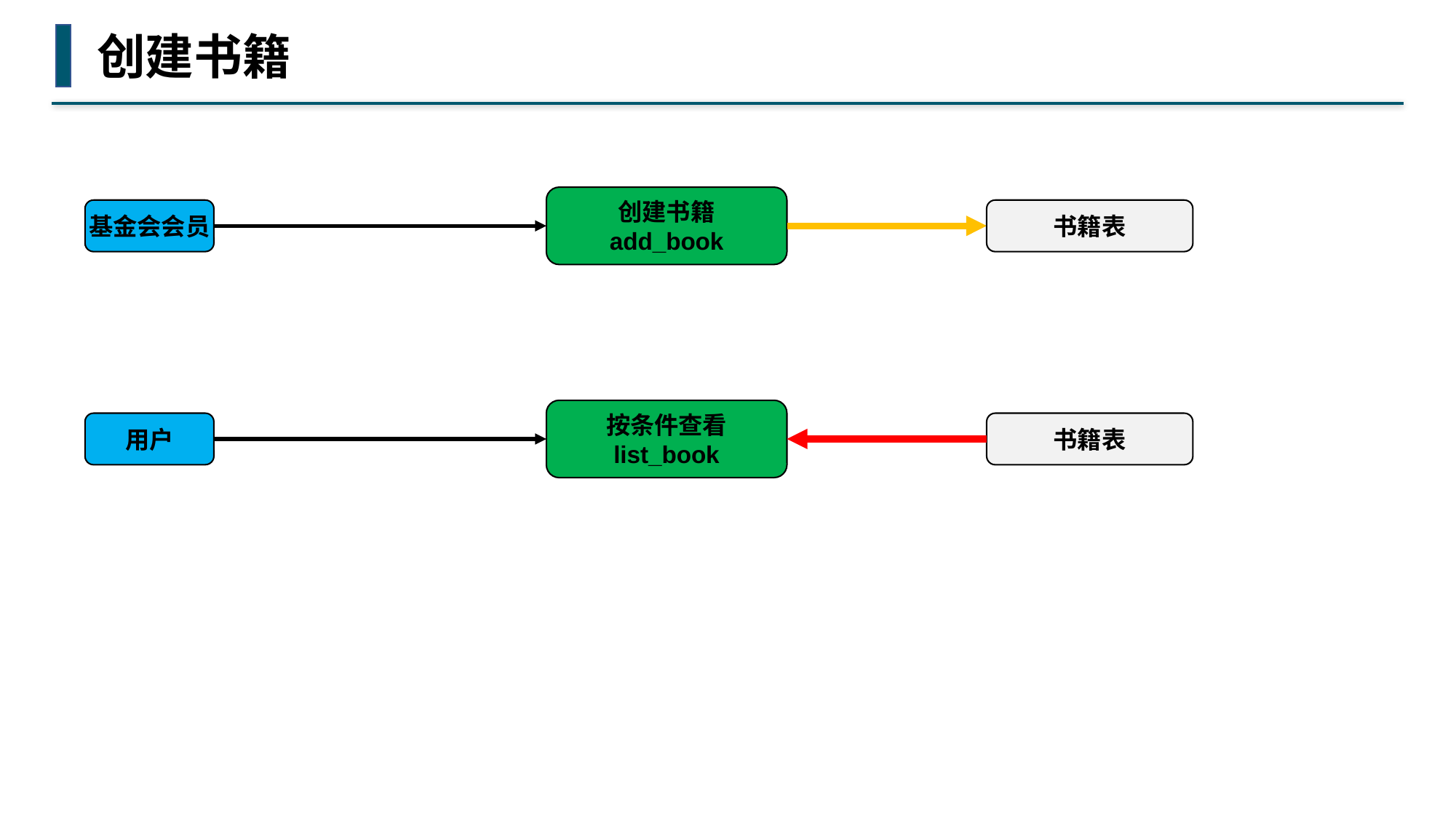

创建书籍

创建书籍
add_book
基金会会员
书籍表
按条件查看
list_book
用户
书籍表